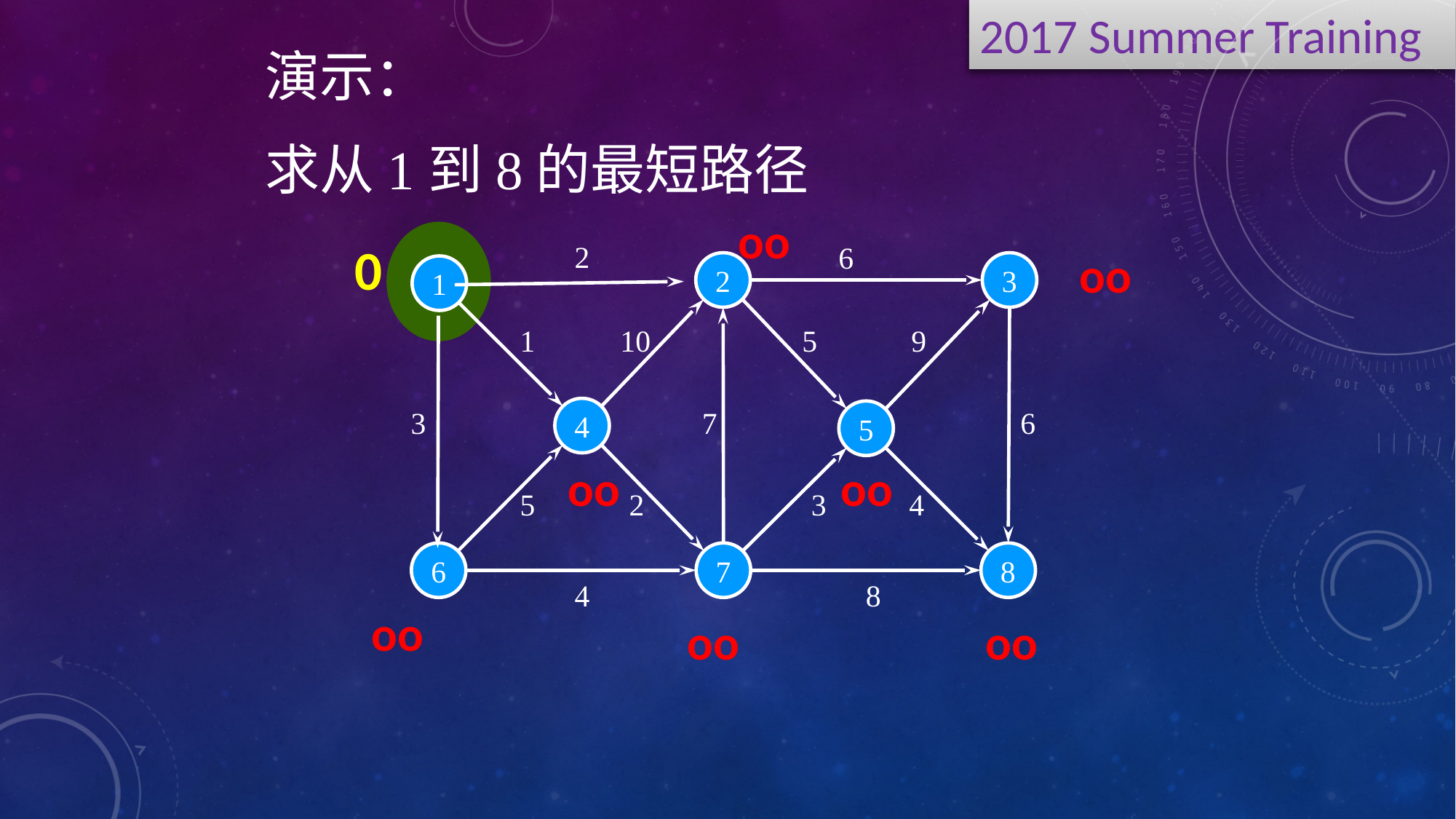

演示：
求从1到8的最短路径
oo

0
2
6
oo
2
3
1
1
10
5
9
4
3
7
6
5
oo
oo
5
2
3
4
6
7
8
4
8
oo
oo
oo